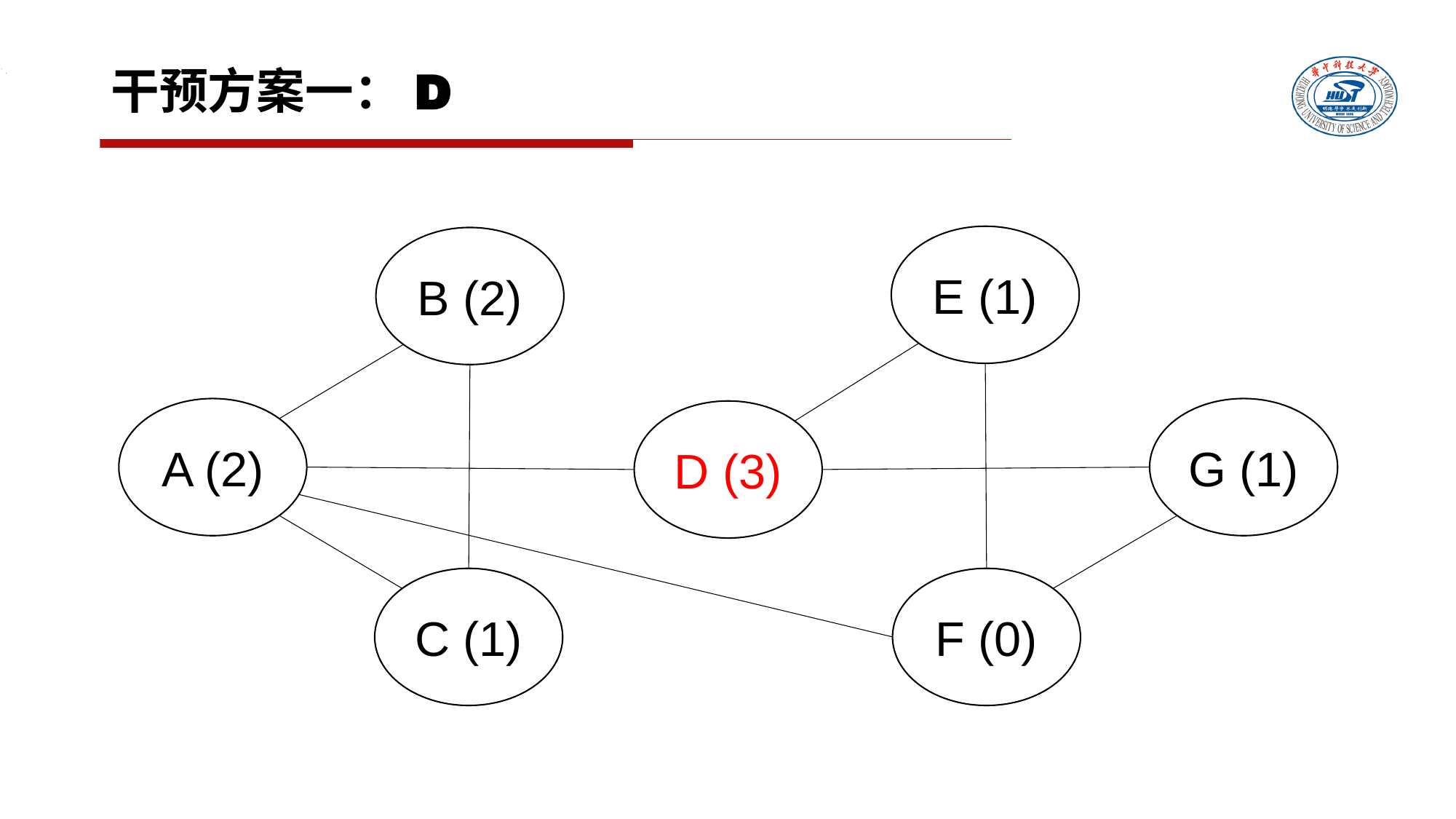

# 干预方案一：D
E (1)
B (2)
A (2)
G (1)
D (3)
C (1)
F (0)